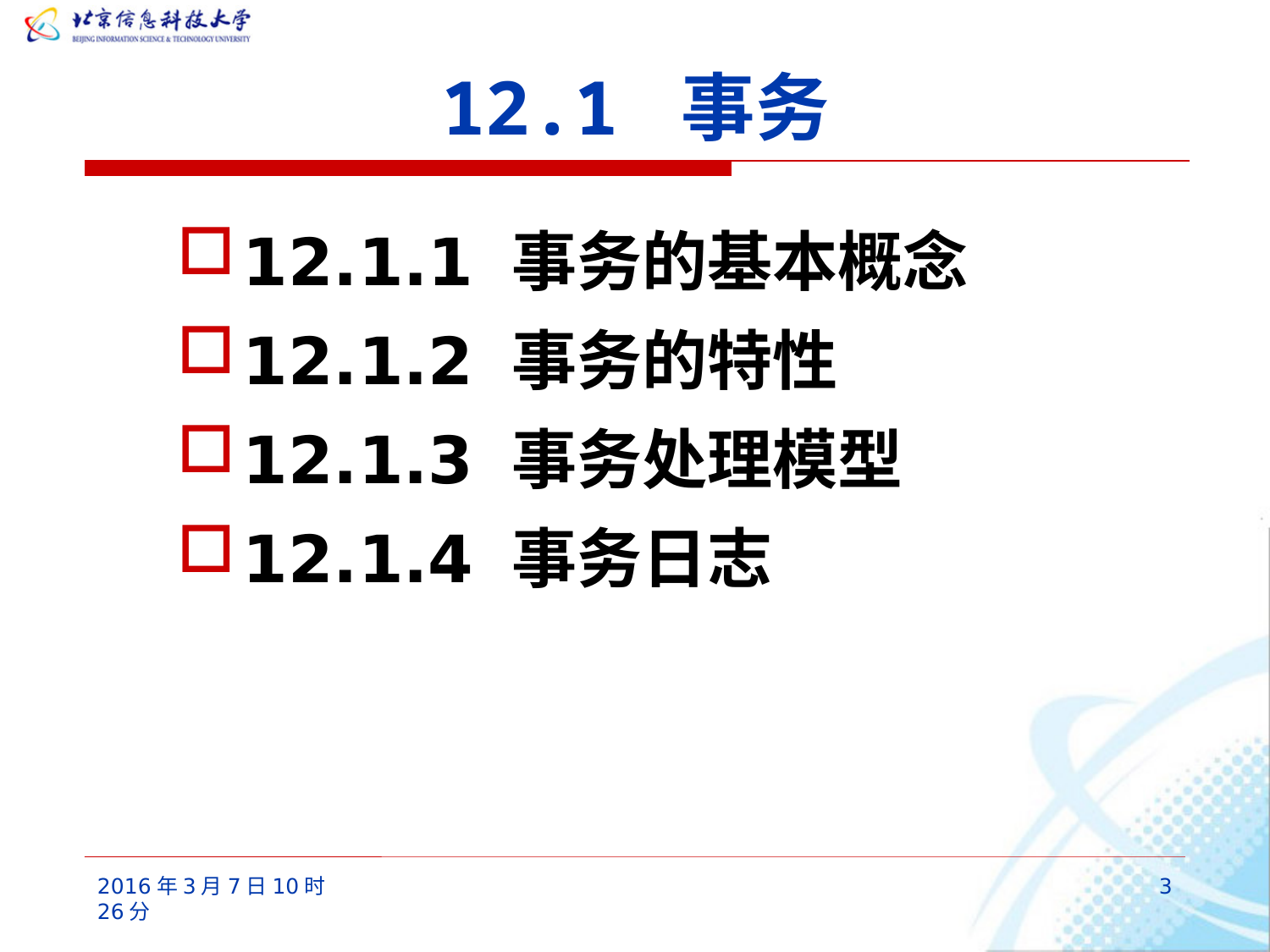

# 12.1 事务
12.1.1 事务的基本概念
12.1.2 事务的特性
12.1.3 事务处理模型
12.1.4 事务日志
2016年3月7日10时26分
3